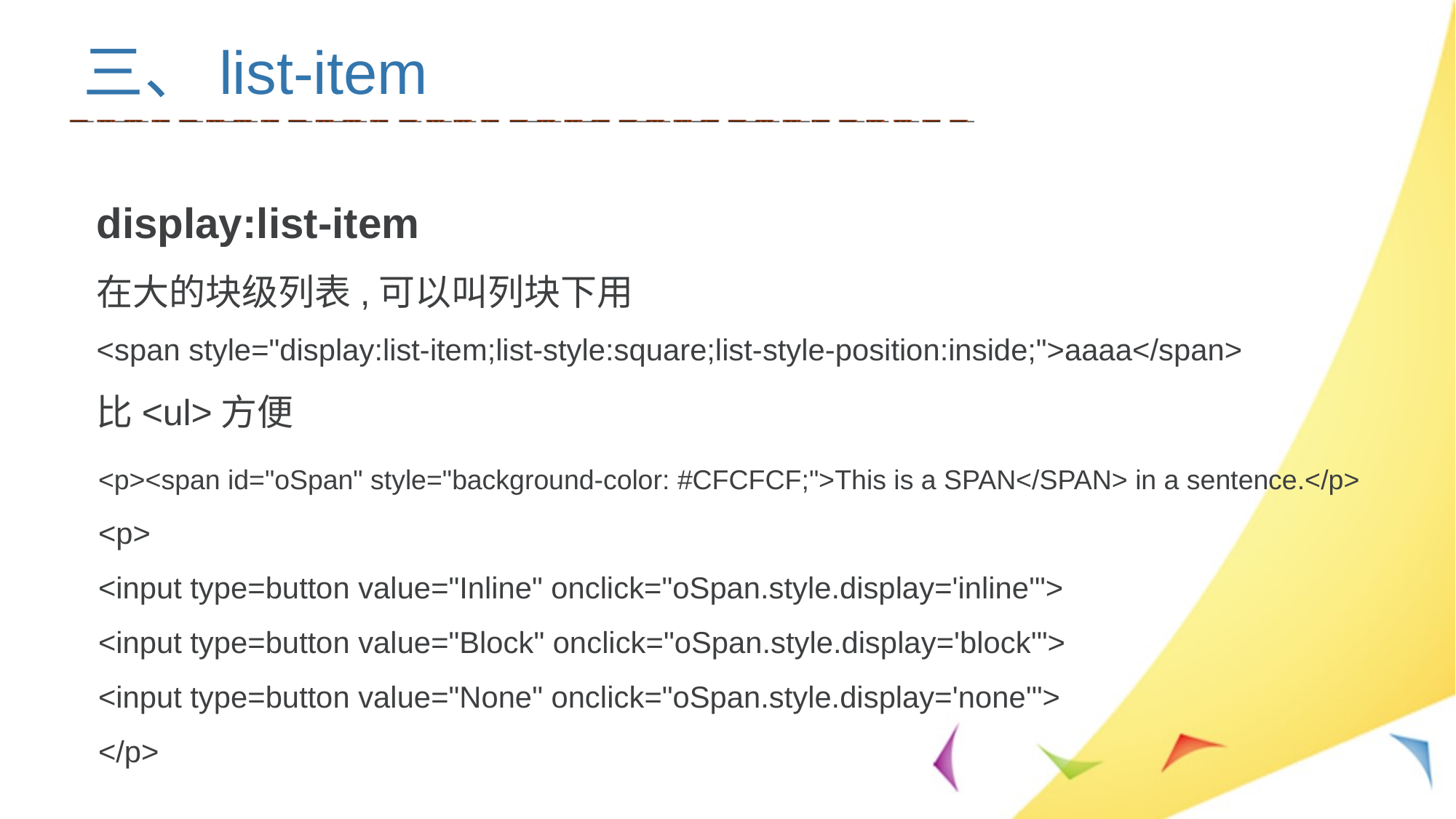

# 三、list-item
display:list-item
在大的块级列表,可以叫列块下用
<span style="display:list-item;list-style:square;list-style-position:inside;">aaaa</span>
比<ul>方便
<p><span id="oSpan" style="background-color: #CFCFCF;">This is a SPAN</SPAN> in a sentence.</p>
<p>
<input type=button value="Inline" onclick="oSpan.style.display='inline'">
<input type=button value="Block" onclick="oSpan.style.display='block'">
<input type=button value="None" onclick="oSpan.style.display='none'">
</p>